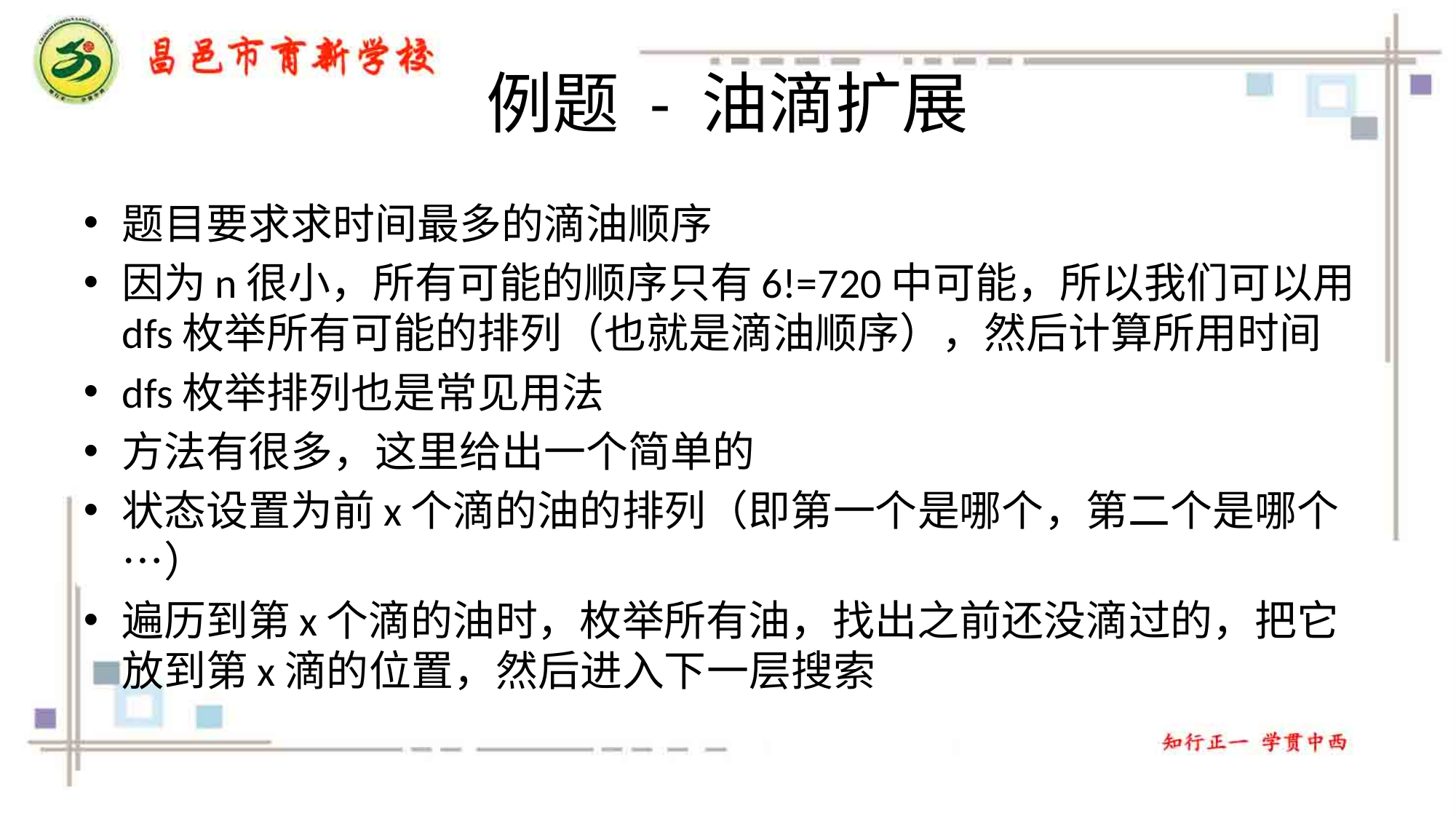

# 例题 - 油滴扩展
题目要求求时间最多的滴油顺序
因为n很小，所有可能的顺序只有6!=720中可能，所以我们可以用dfs枚举所有可能的排列（也就是滴油顺序），然后计算所用时间
dfs枚举排列也是常见用法
方法有很多，这里给出一个简单的
状态设置为前x个滴的油的排列（即第一个是哪个，第二个是哪个…）
遍历到第x个滴的油时，枚举所有油，找出之前还没滴过的，把它放到第x滴的位置，然后进入下一层搜索